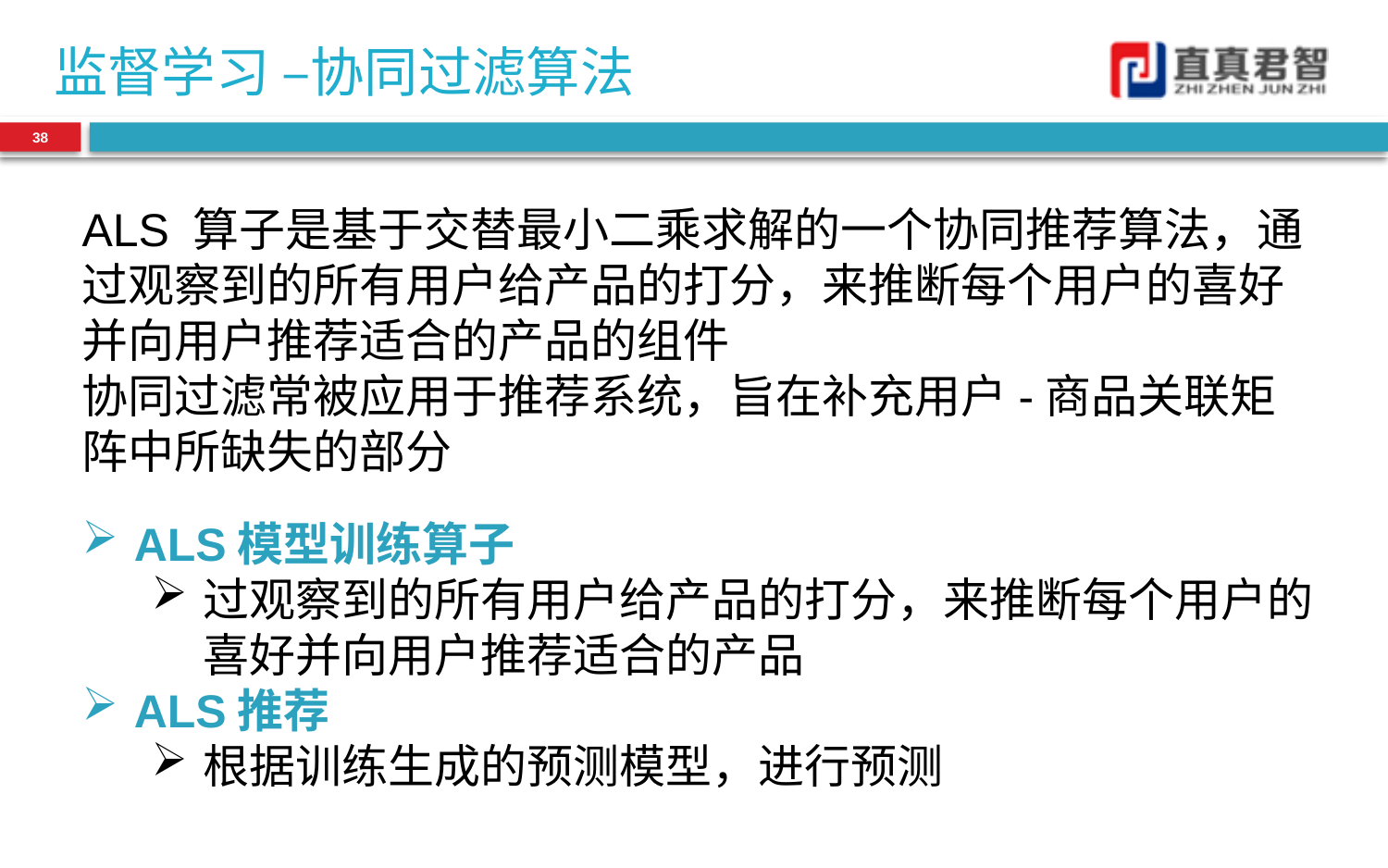

# 监督学习 –协同过滤算法
38
ALS 算子是基于交替最小二乘求解的一个协同推荐算法，通过观察到的所有用户给产品的打分，来推断每个用户的喜好并向用户推荐适合的产品的组件
协同过滤常被应用于推荐系统，旨在补充用户-商品关联矩阵中所缺失的部分

ALS模型训练算子
过观察到的所有用户给产品的打分，来推断每个用户的喜好并向用户推荐适合的产品
ALS推荐
根据训练生成的预测模型，进行预测